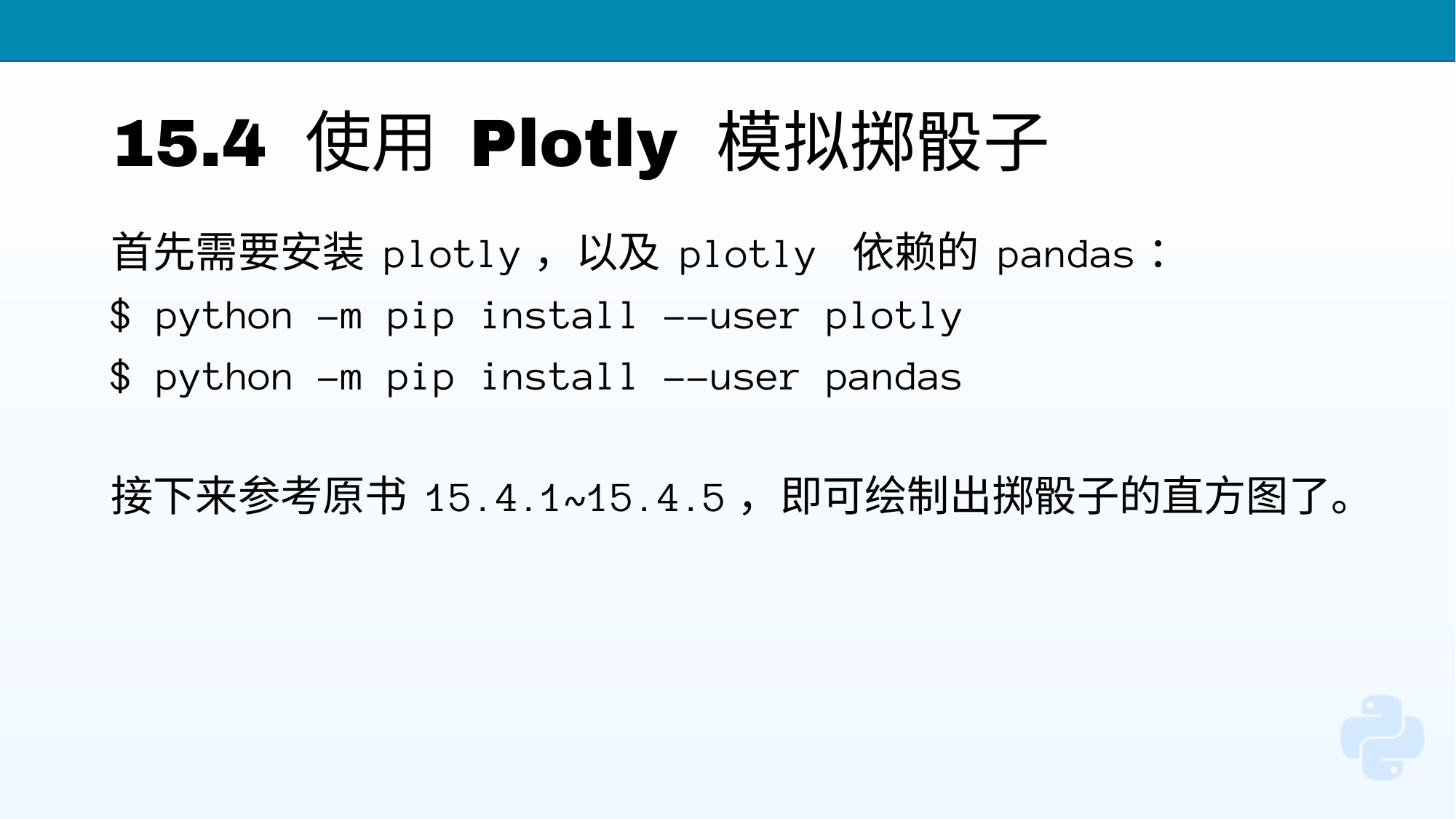

# 15.4 使用 Plotly 模拟掷骰子
首先需要安装 plotly，以及 plotly 依赖的 pandas：
$ python -m pip install --user plotly
$ python -m pip install --user pandas

接下来参考原书 15.4.1~15.4.5，即可绘制出掷骰子的直方图了。